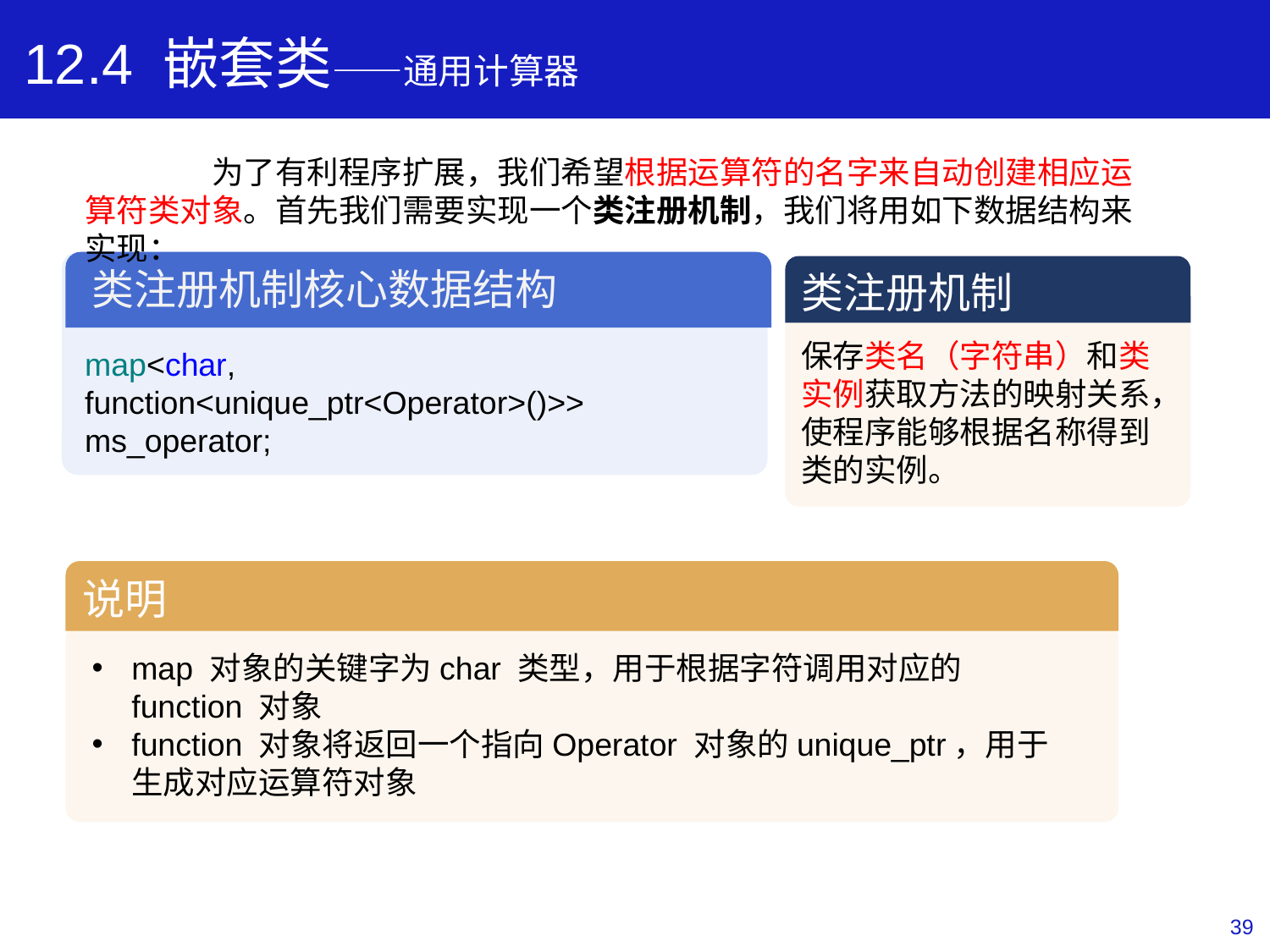

12.4 嵌套类——通用计算器
	为了有利程序扩展，我们希望根据运算符的名字来自动创建相应运算符类对象。首先我们需要实现一个类注册机制，我们将用如下数据结构来实现：

类注册机制核心数据结构
类注册机制

保存类名（字符串）和类实例获取方法的映射关系，使程序能够根据名称得到类的实例。
map<char, function<unique_ptr<Operator>()>>
ms_operator;
说明

map 对象的关键字为char 类型，用于根据字符调用对应的function 对象
function 对象将返回一个指向Operator 对象的unique_ptr，用于生成对应运算符对象
39